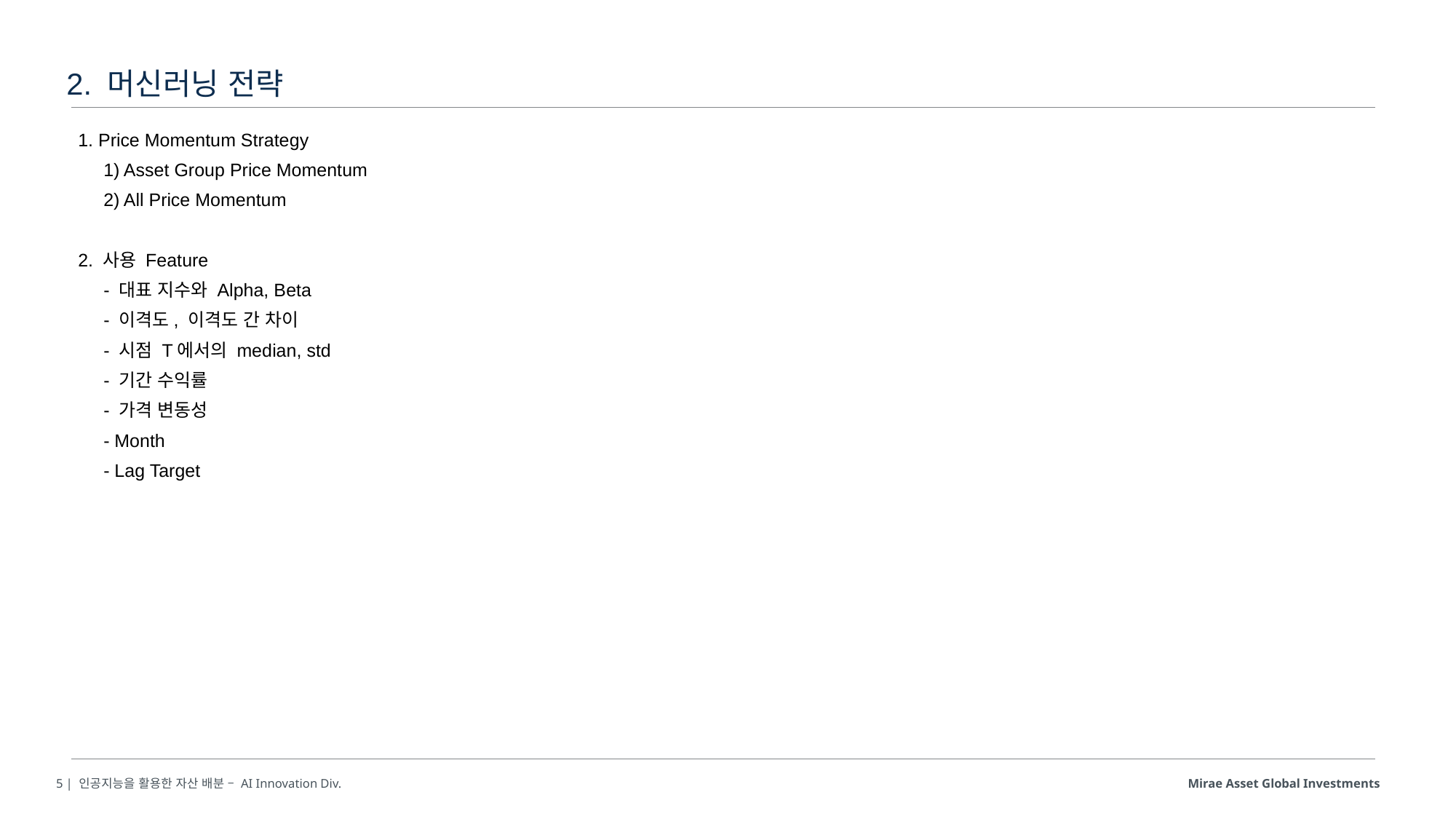

# 2. 머신러닝 전략
1. Price Momentum Strategy
     1) Asset Group Price Momentum
     2) All Price Momentum

2. 사용 Feature
     - 대표 지수와 Alpha, Beta
     - 이격도, 이격도 간 차이
     - 시점 T에서의 median, std
     - 기간 수익률
     - 가격 변동성
     - Month
     - Lag Target